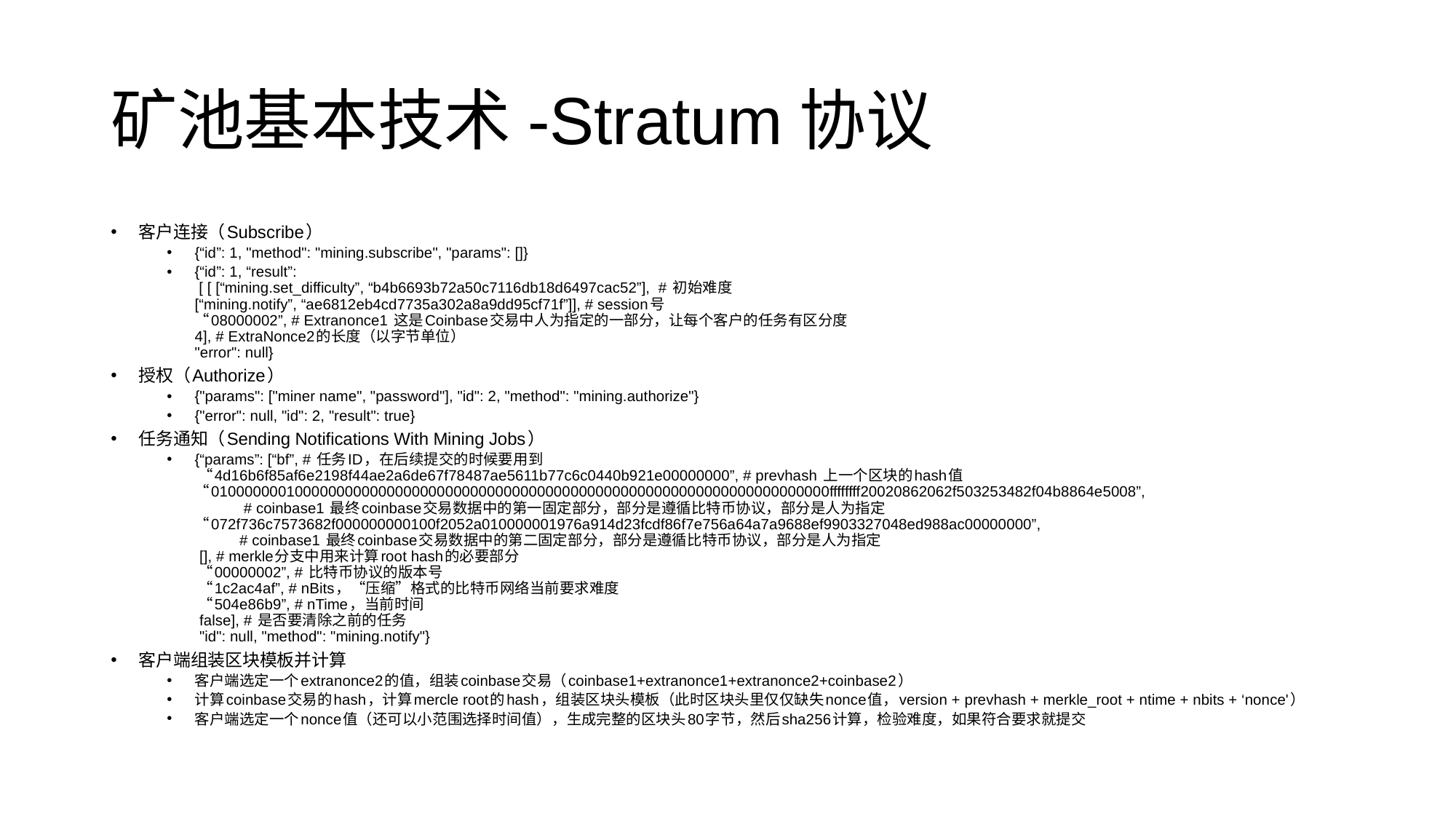

# 矿池基本技术-Stratum协议
客户连接（Subscribe）
{“id”: 1, "method": "mining.subscribe", "params": []}
{“id”: 1, “result”:
 [ [ [“mining.set_difficulty”, “b4b6693b72a50c7116db18d6497cac52”],  # 初始难度
[“mining.notify”, “ae6812eb4cd7735a302a8a9dd95cf71f”]], # session号
“08000002”, # Extranonce1 这是Coinbase交易中人为指定的一部分，让每个客户的任务有区分度
4], # ExtraNonce2的长度（以字节单位）
"error": null}
授权（Authorize）
{"params": ["miner name", "password"], "id": 2, "method": "mining.authorize"}
{"error": null, "id": 2, "result": true}
任务通知（Sending Notifications With Mining Jobs）
{“params”: [“bf”, # 任务ID，在后续提交的时候要用到
 “4d16b6f85af6e2198f44ae2a6de67f78487ae5611b77c6c0440b921e00000000”, # prevhash 上一个区块的hash值
“01000000010000000000000000000000000000000000000000000000000000000000000000ffffffff20020862062f503253482f04b8864e5008”,
	 # coinbase1 最终coinbase交易数据中的第一固定部分，部分是遵循比特币协议，部分是人为指定
“072f736c7573682f000000000100f2052a010000001976a914d23fcdf86f7e756a64a7a9688ef9903327048ed988ac00000000”,
	# coinbase1 最终coinbase交易数据中的第二固定部分，部分是遵循比特币协议，部分是人为指定
 [], # merkle分支中用来计算root hash的必要部分
 “00000002”, # 比特币协议的版本号
 “1c2ac4af”, # nBits，“压缩”格式的比特币网络当前要求难度
 “504e86b9”, # nTime，当前时间
 false], # 是否要清除之前的任务
 "id": null, "method": "mining.notify"}
客户端组装区块模板并计算
客户端选定一个extranonce2的值，组装coinbase交易（coinbase1+extranonce1+extranonce2+coinbase2）
计算coinbase交易的hash，计算mercle root的hash，组装区块头模板（此时区块头里仅仅缺失nonce值，version + prevhash + merkle_root + ntime + nbits + ‘nonce'）
客户端选定一个nonce值（还可以小范围选择时间值），生成完整的区块头80字节，然后sha256计算，检验难度，如果符合要求就提交